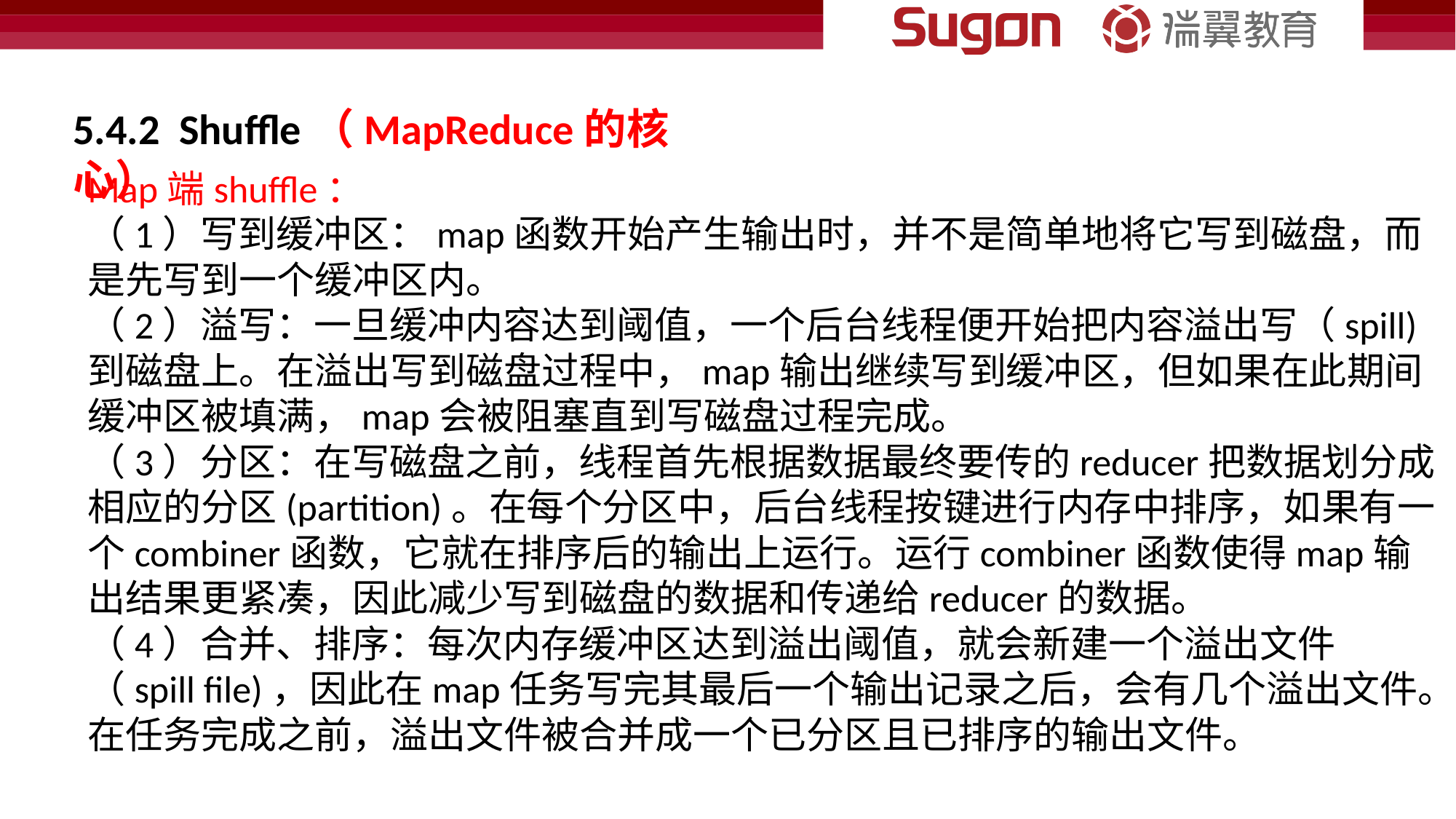

5.4.2  Shuffle（MapReduce的核心）
Map端shuffle：
（1）写到缓冲区：map函数开始产生输出时，并不是简单地将它写到磁盘，而是先写到一个缓冲区内。
（2）溢写：一旦缓冲内容达到阈值，一个后台线程便开始把内容溢出写（spill)到磁盘上。在溢出写到磁盘过程中，map输出继续写到缓冲区，但如果在此期间缓冲区被填满，map会被阻塞直到写磁盘过程完成。
（3）分区：在写磁盘之前，线程首先根据数据最终要传的reducer把数据划分成相应的分区(partition)。在每个分区中，后台线程按键进行内存中排序，如果有一个combiner函数，它就在排序后的输出上运行。运行combiner函数使得map输出结果更紧凑，因此减少写到磁盘的数据和传递给reducer的数据。
（4）合并、排序：每次内存缓冲区达到溢出阈值，就会新建一个溢出文件（spill file)，因此在map任务写完其最后一个输出记录之后，会有几个溢出文件。在任务完成之前，溢出文件被合并成一个已分区且已排序的输出文件。